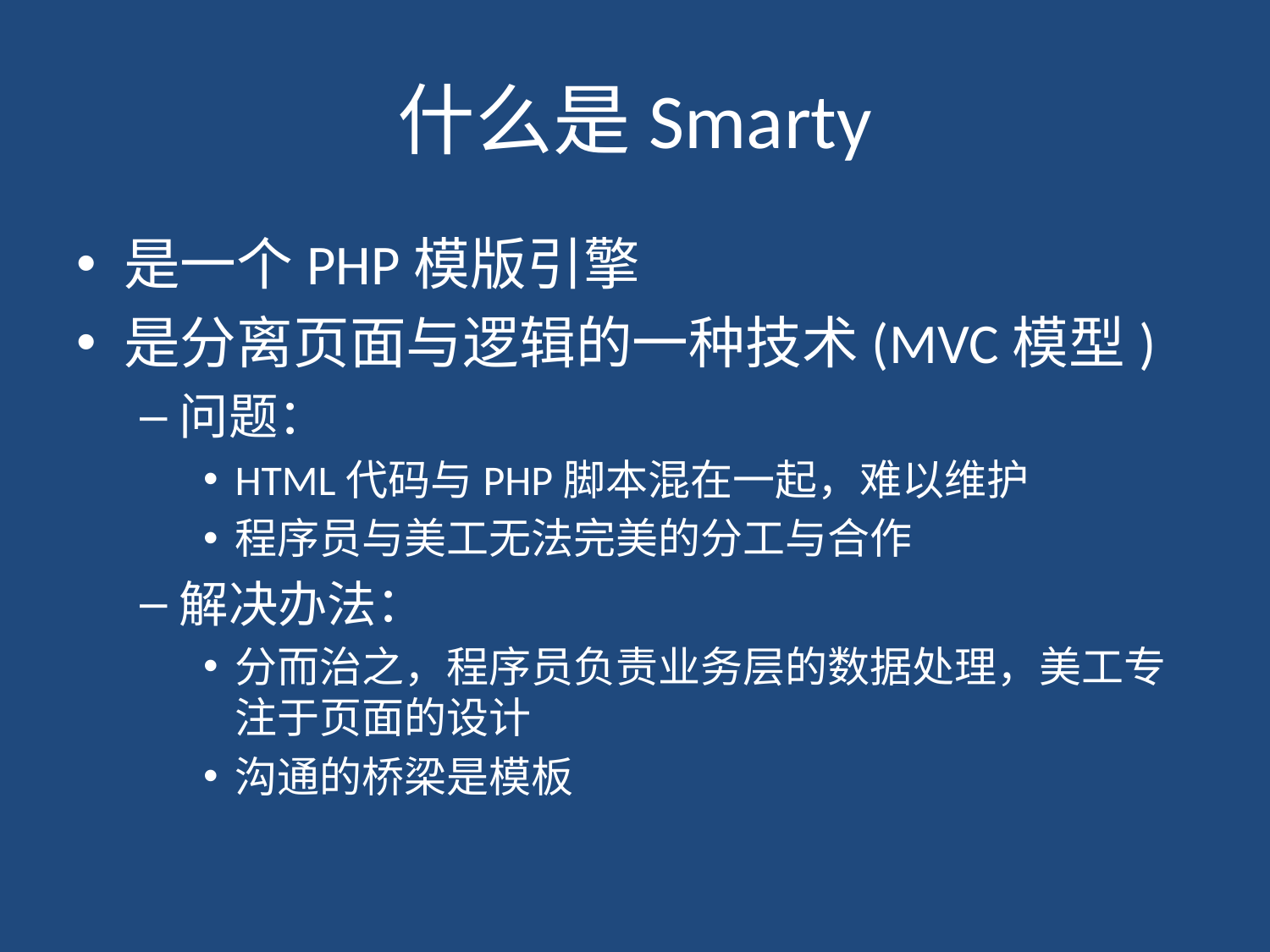

# 什么是Smarty
是一个PHP模版引擎
是分离页面与逻辑的一种技术(MVC模型)
问题：
HTML代码与PHP脚本混在一起，难以维护
程序员与美工无法完美的分工与合作
解决办法：
分而治之，程序员负责业务层的数据处理，美工专注于页面的设计
沟通的桥梁是模板